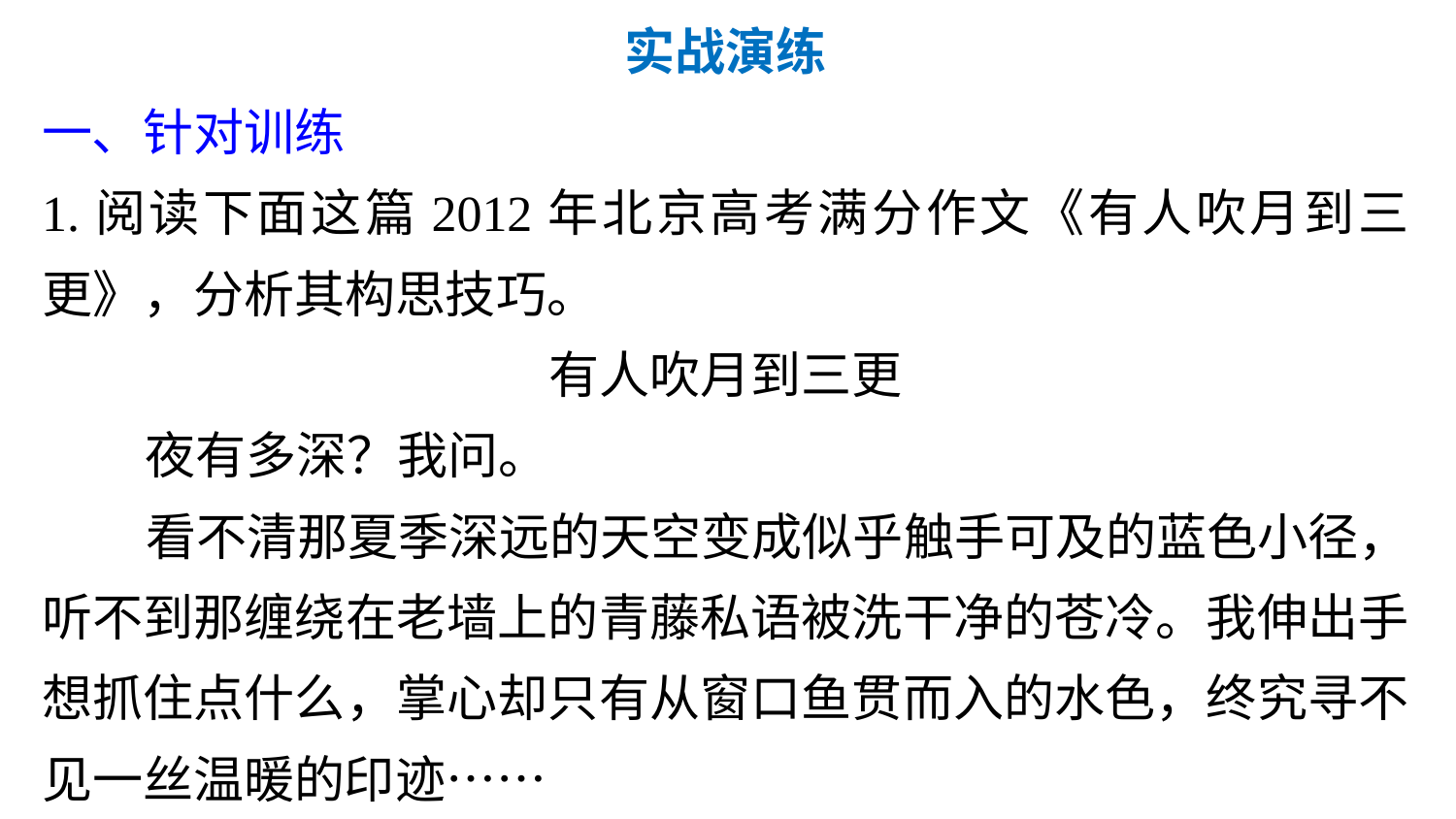

实战演练
一、针对训练
1.阅读下面这篇2012年北京高考满分作文《有人吹月到三更》，分析其构思技巧。
有人吹月到三更
        夜有多深？我问。
        看不清那夏季深远的天空变成似乎触手可及的蓝色小径，听不到那缠绕在老墙上的青藤私语被洗干净的苍冷。我伸出手想抓住点什么，掌心却只有从窗口鱼贯而入的水色，终究寻不见一丝温暖的印迹……